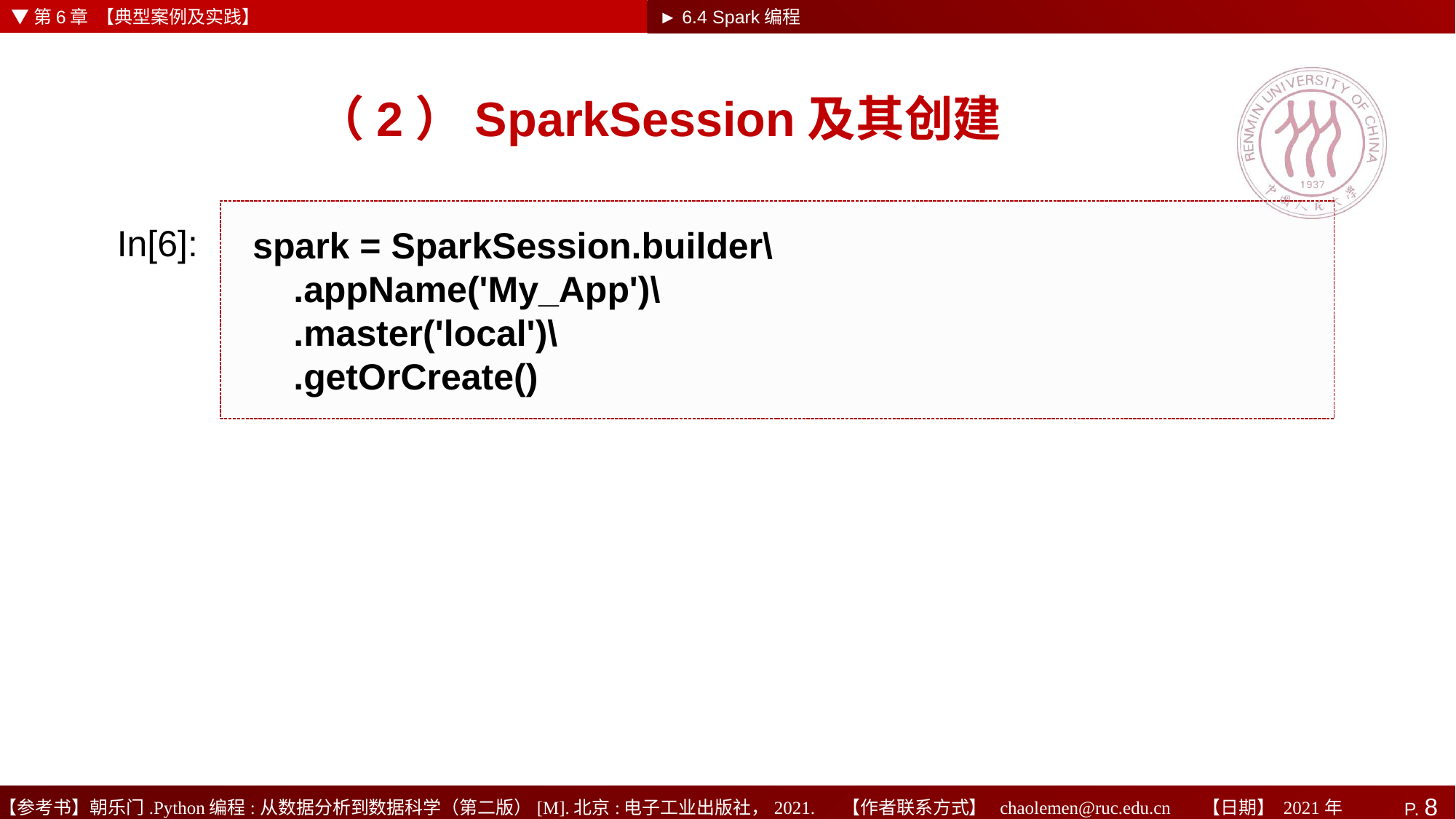

▼第6章  【典型案例及实践】
► 6.4 Spark编程
# （2）SparkSession及其创建
spark = SparkSession.builder\
    .appName('My_App')\
    .master('local')\
    .getOrCreate()
In[6]: